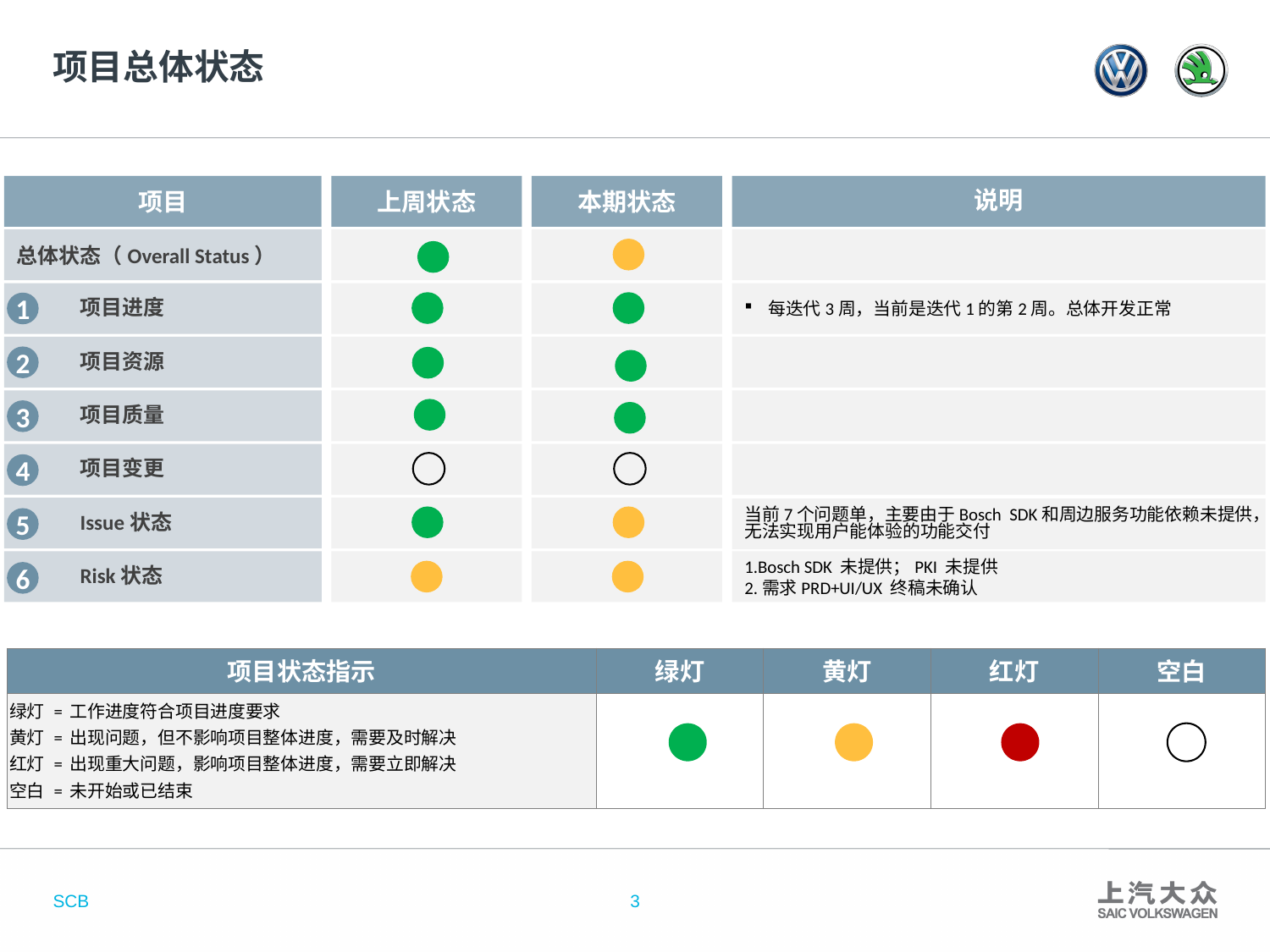

# 项目总体状态
项目
上周状态
本期状态
说明

总体状态（Overall Status）

项目进度

每迭代3周，当前是迭代1的第2周。总体开发正常

1
项目资源

2

项目质量

3

项目变更

4
Issue状态

当前7个问题单，主要由于Bosch  SDK和周边服务功能依赖未提供，无法实现用户能体验的功能交付

5
Risk状态

1.Bosch SDK 未提供；PKI 未提供
2.需求PRD+UI/UX 终稿未确认

6
| 项目状态指示 | 绿灯 | 黄灯 | 红灯 | 空白 |
| --- | --- | --- | --- | --- |
| 绿灯 = 工作进度符合项目进度要求 黄灯 = 出现问题，但不影响项目整体进度，需要及时解决 红灯 = 出现重大问题，影响项目整体进度，需要立即解决 空白 = 未开始或已结束 |  |  |  |  |